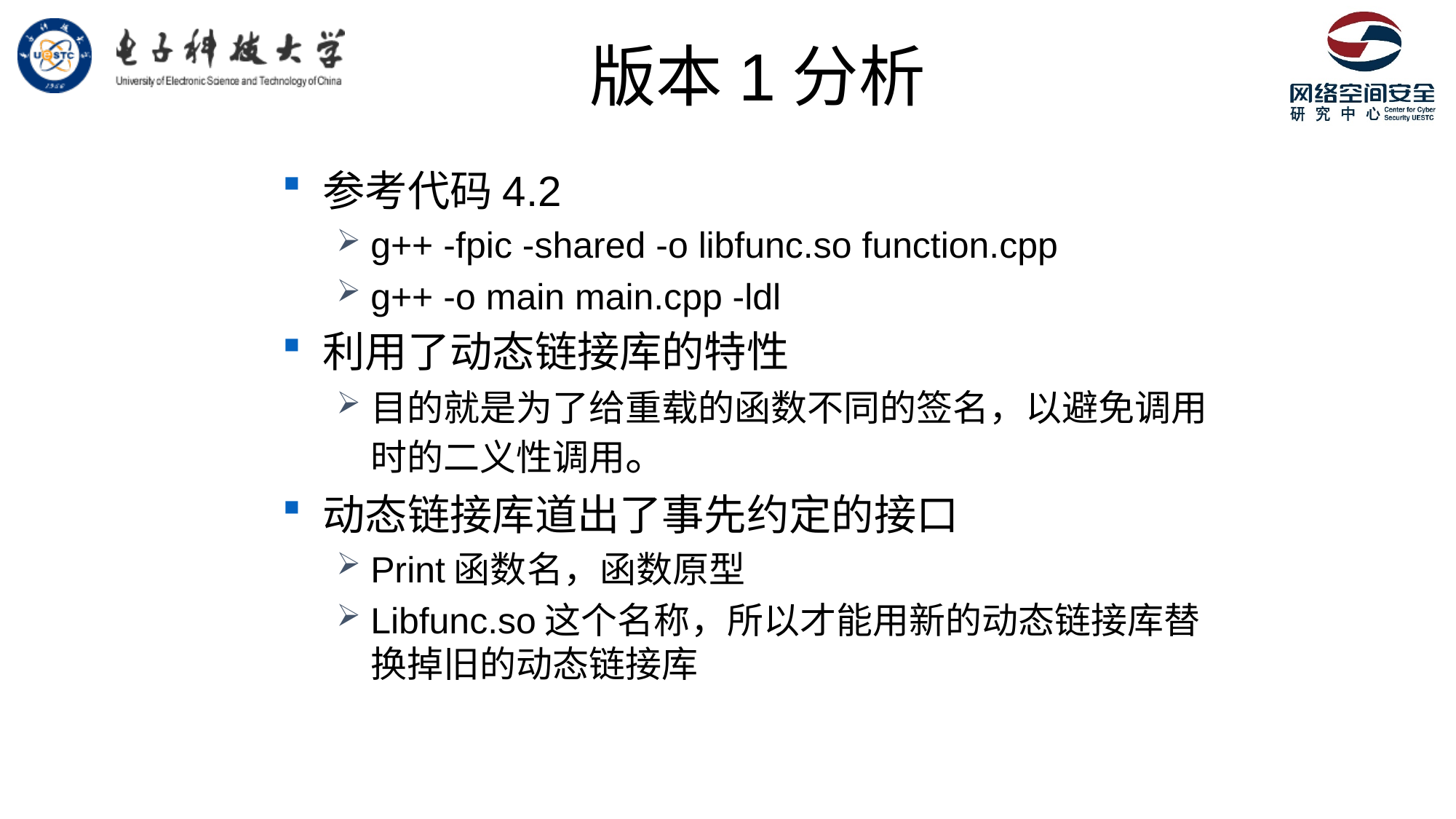

# 版本1分析
参考代码4.2
g++ -fpic -shared -o libfunc.so function.cpp
g++ -o main main.cpp -ldl
利用了动态链接库的特性
目的就是为了给重载的函数不同的签名，以避免调用时的二义性调用。
动态链接库道出了事先约定的接口
Print函数名，函数原型
Libfunc.so这个名称，所以才能用新的动态链接库替换掉旧的动态链接库